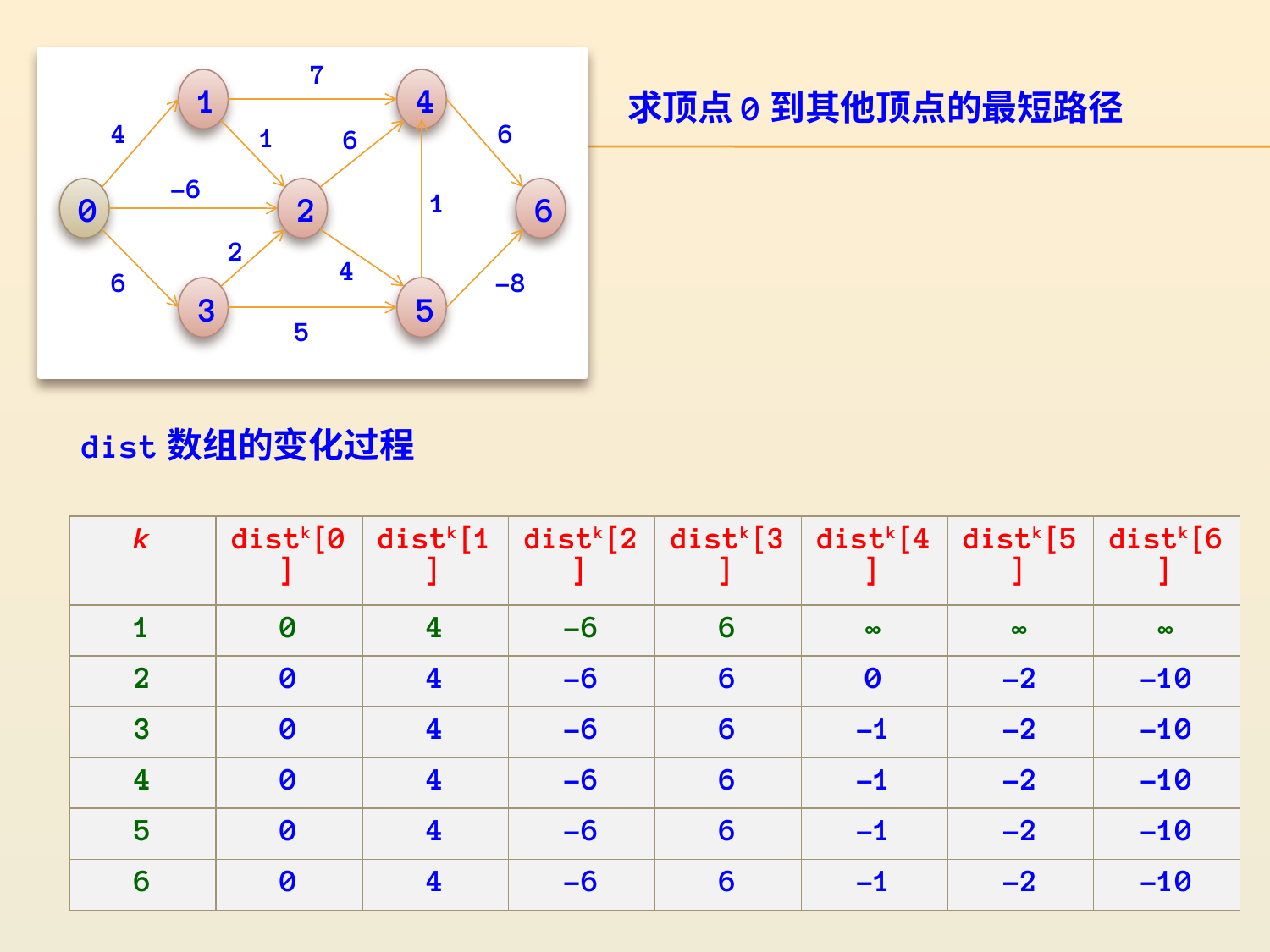

7
1
4
4
6
1
6
-6
0
2
1
6
2
4
6
-8
3
5
5
求顶点0到其他顶点的最短路径

dist数组的变化过程
| k | distk[0] | distk[1] | distk[2] | distk[3] | distk[4] | distk[5] | distk[6] |
| --- | --- | --- | --- | --- | --- | --- | --- |
| 1 | 0 | 4 | -6 | 6 | ∞ | ∞ | ∞ |
| 2 | 0 | 4 | -6 | 6 | 0 | -2 | -10 |
| 3 | 0 | 4 | -6 | 6 | -1 | -2 | -10 |
| 4 | 0 | 4 | -6 | 6 | -1 | -2 | -10 |
| 5 | 0 | 4 | -6 | 6 | -1 | -2 | -10 |
| 6 | 0 | 4 | -6 | 6 | -1 | -2 | -10 |